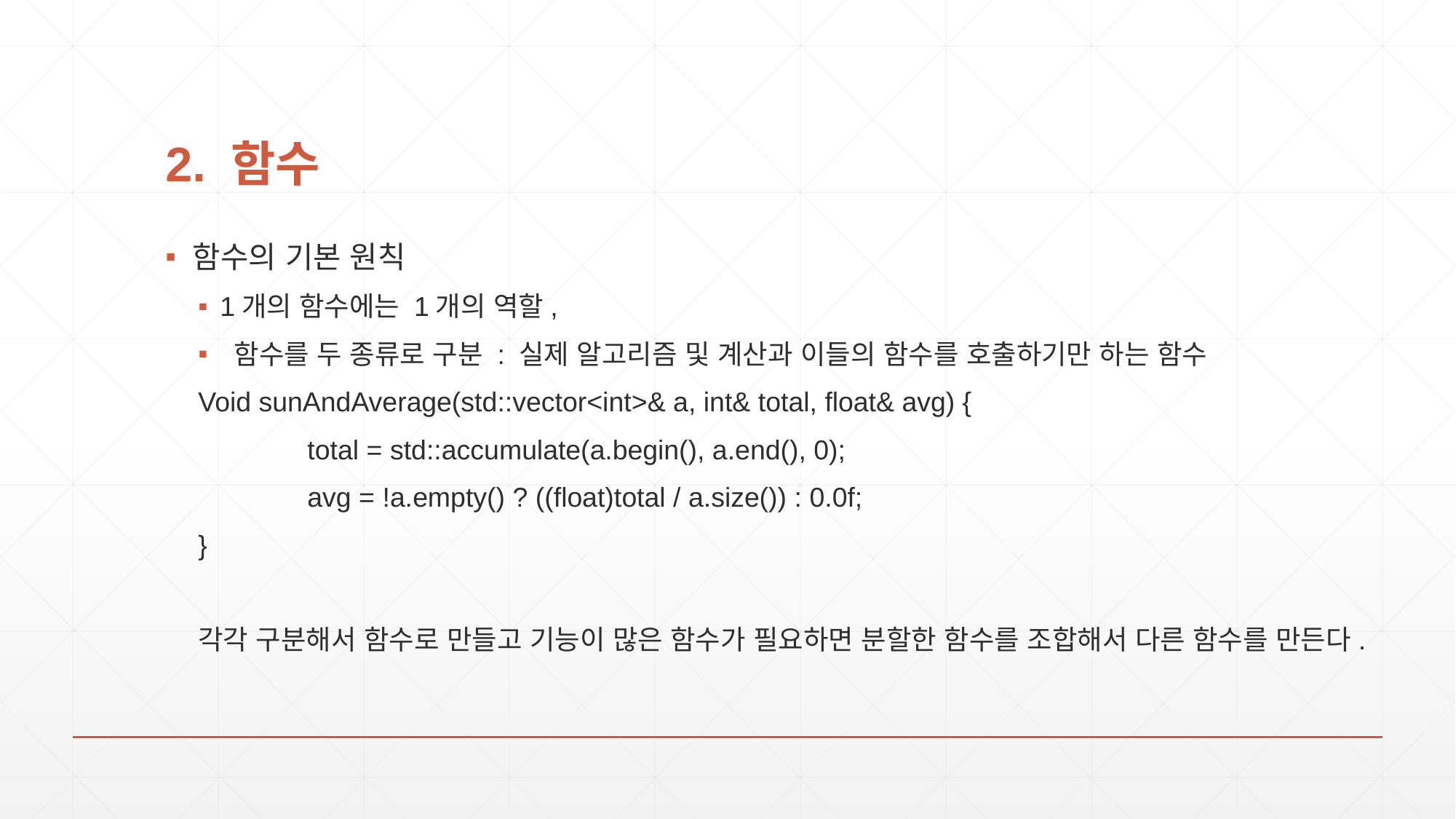

# 2. 함수
함수의 기본 원칙
1개의 함수에는 1개의 역할,
 함수를 두 종류로 구분 : 실제 알고리즘 및 계산과 이들의 함수를 호출하기만 하는 함수
Void sunAndAverage(std::vector<int>& a, int& total, float& avg) {
	total = std::accumulate(a.begin(), a.end(), 0);
	avg = !a.empty() ? ((float)total / a.size()) : 0.0f;
}

각각 구분해서 함수로 만들고 기능이 많은 함수가 필요하면 분할한 함수를 조합해서 다른 함수를 만든다.